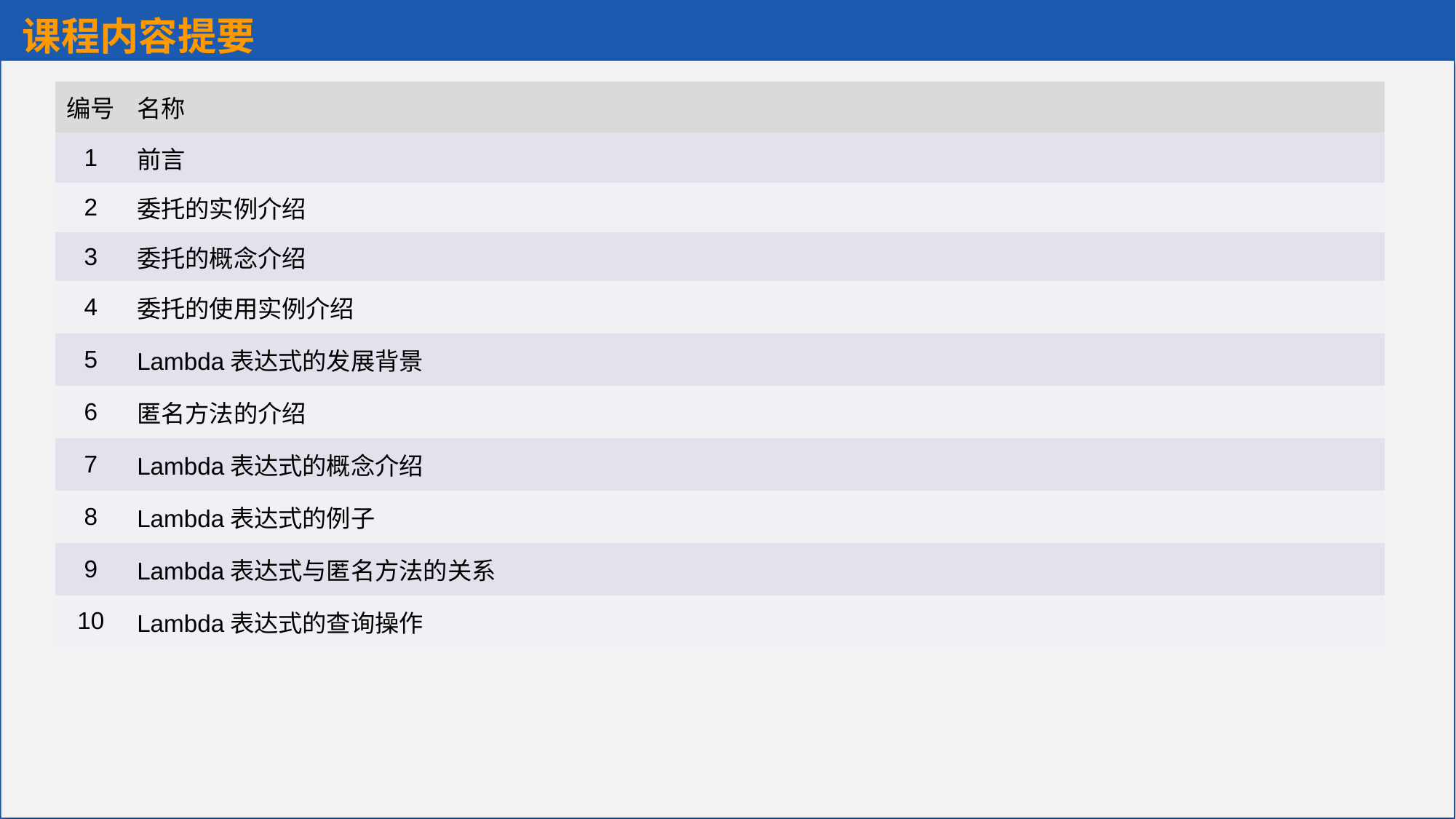

课程内容提要
| 编号 | 名称 |
| --- | --- |
| 1 | 前言 |
| 2 | 委托的实例介绍 |
| 3 | 委托的概念介绍 |
| 4 | 委托的使用实例介绍 |
| 5 | Lambda表达式的发展背景 |
| 6 | 匿名方法的介绍 |
| 7 | Lambda表达式的概念介绍 |
| 8 | Lambda表达式的例子 |
| 9 | Lambda表达式与匿名方法的关系 |
| 10 | Lambda表达式的查询操作 |